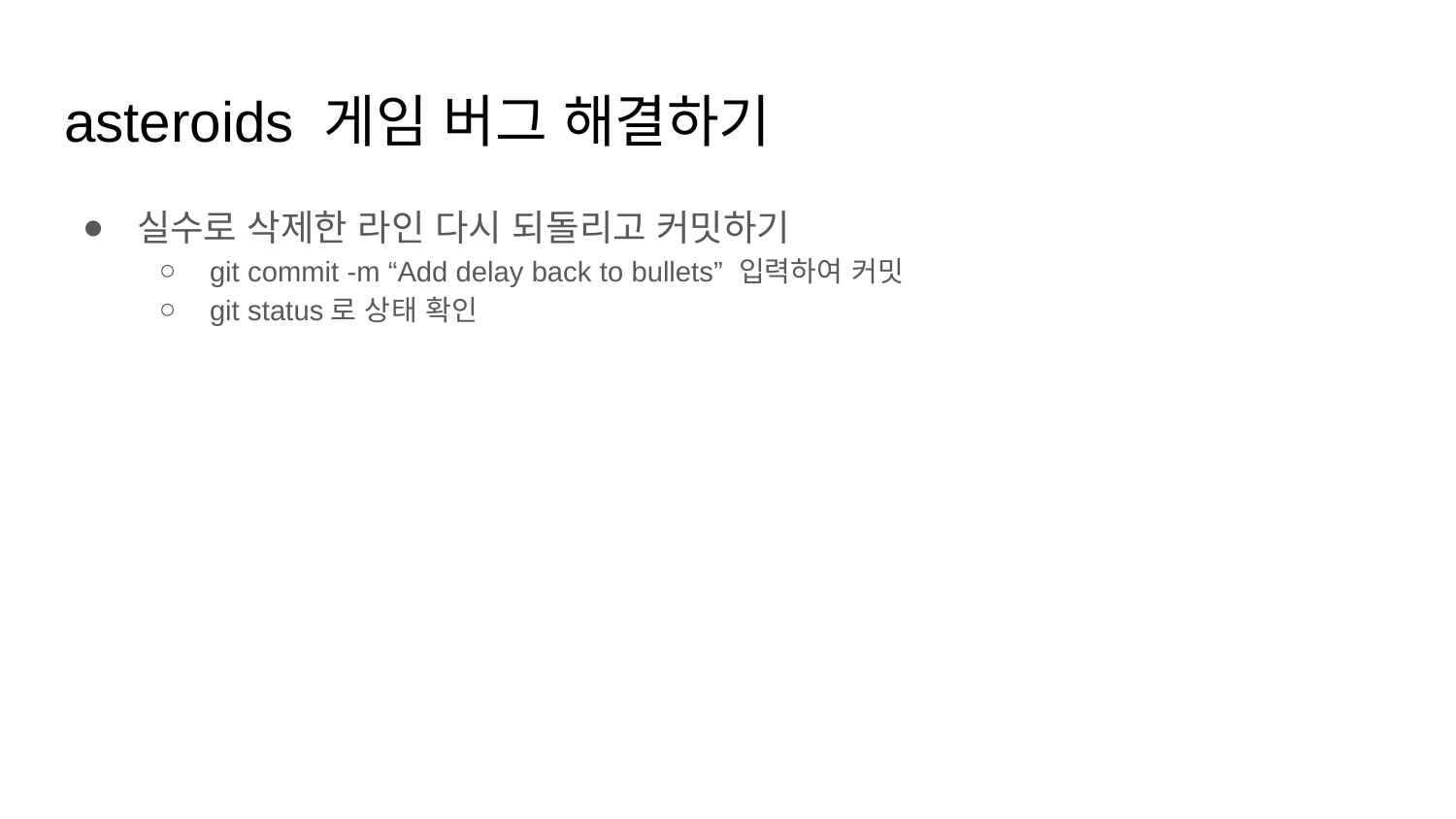

# asteroids 게임 버그 해결하기
실수로 삭제한 라인 다시 되돌리고 커밋하기
git commit -m “Add delay back to bullets” 입력하여 커밋
git status로 상태 확인